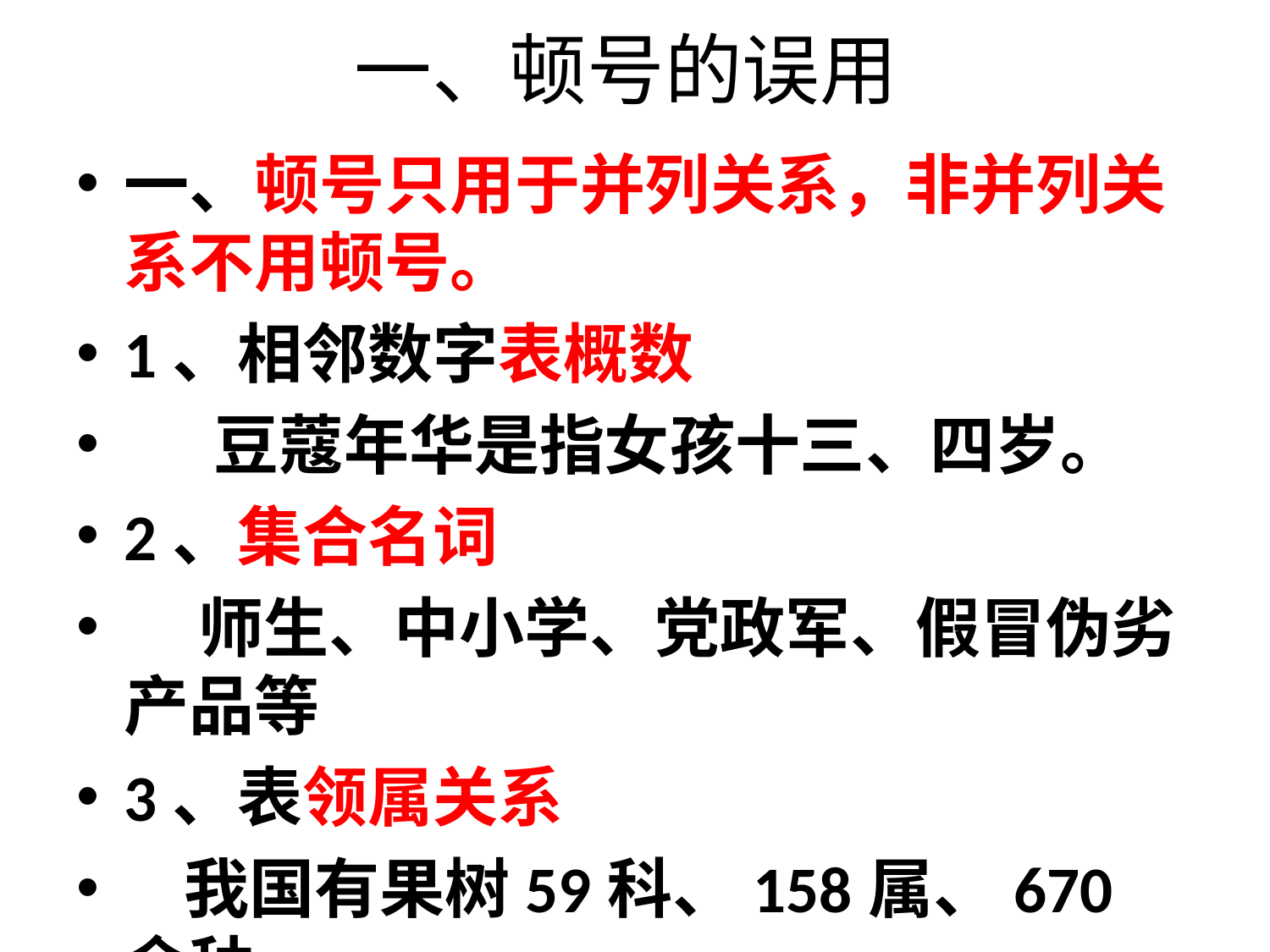

# 一、顿号的误用
一、顿号只用于并列关系，非并列关系不用顿号。
1、相邻数字表概数
     豆蔻年华是指女孩十三、四岁。
2、集合名词
    师生、中小学、党政军、假冒伪劣产品等
3、表领属关系
   我国有果树59科、158属、670余种。